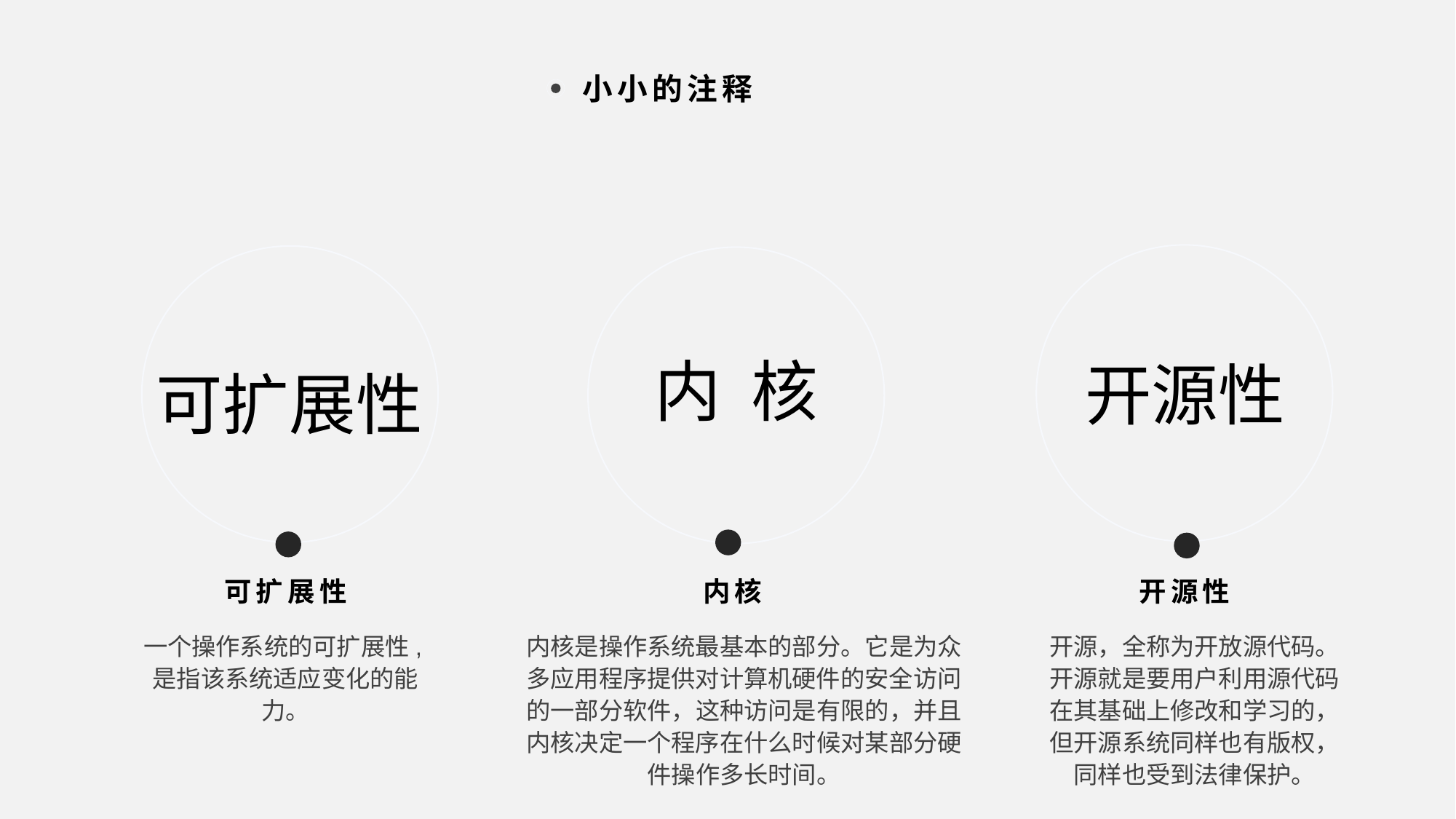

小小的注释

内  核
开源性
可扩展性

内核
可扩展性
开源性
一个操作系统的可扩展性,是指该系统适应变化的能力。
内核是操作系统最基本的部分。它是为众多应用程序提供对计算机硬件的安全访问的一部分软件，这种访问是有限的，并且内核决定一个程序在什么时候对某部分硬件操作多长时间。
开源，全称为开放源代码。开源就是要用户利用源代码在其基础上修改和学习的，但开源系统同样也有版权，同样也受到法律保护。